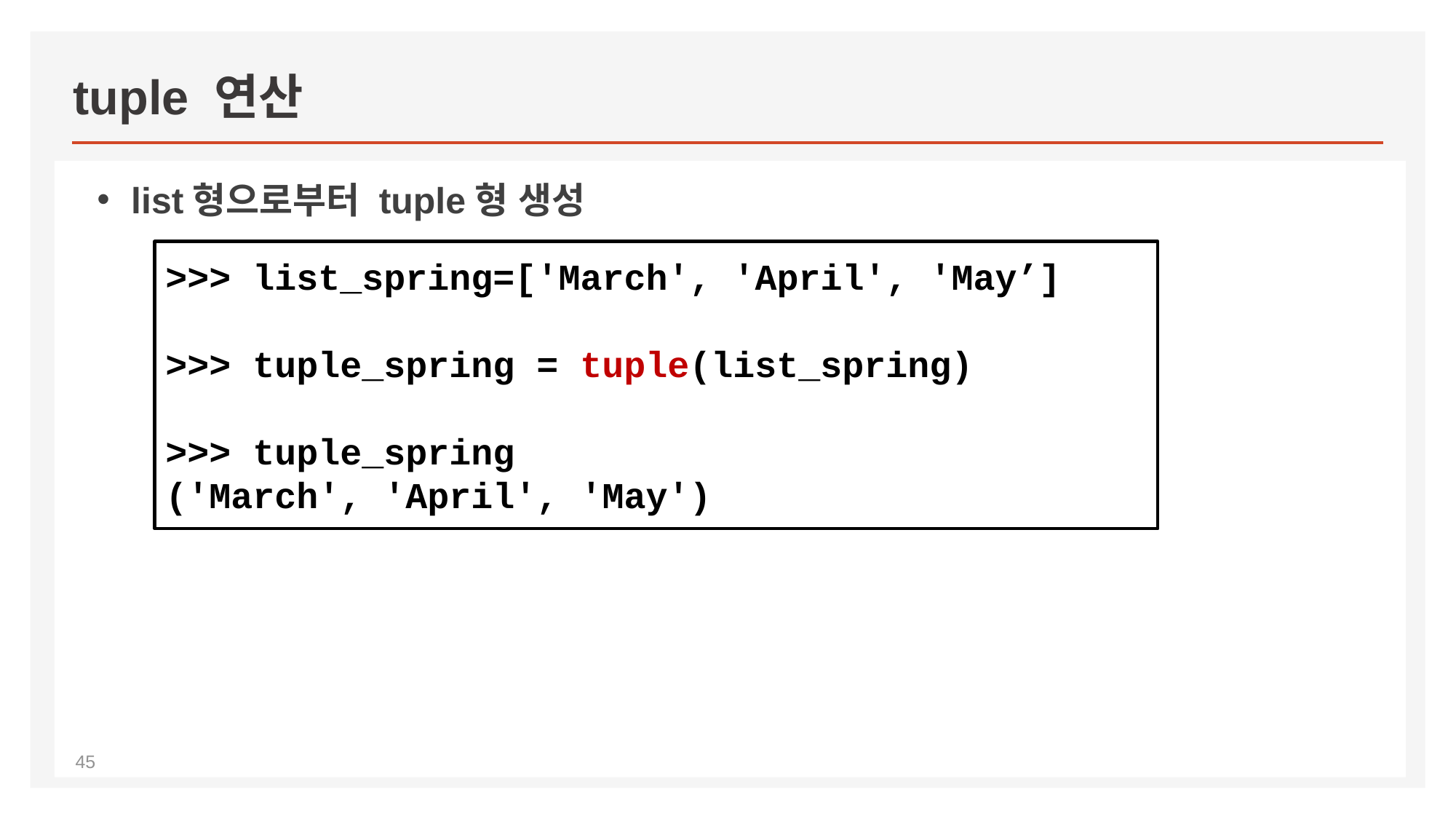

# tuple 연산
list형으로부터 tuple형 생성

>>> list_spring=['March', 'April', 'May’]

>>> tuple_spring = tuple(list_spring)

>>> tuple_spring
('March', 'April', 'May')

45